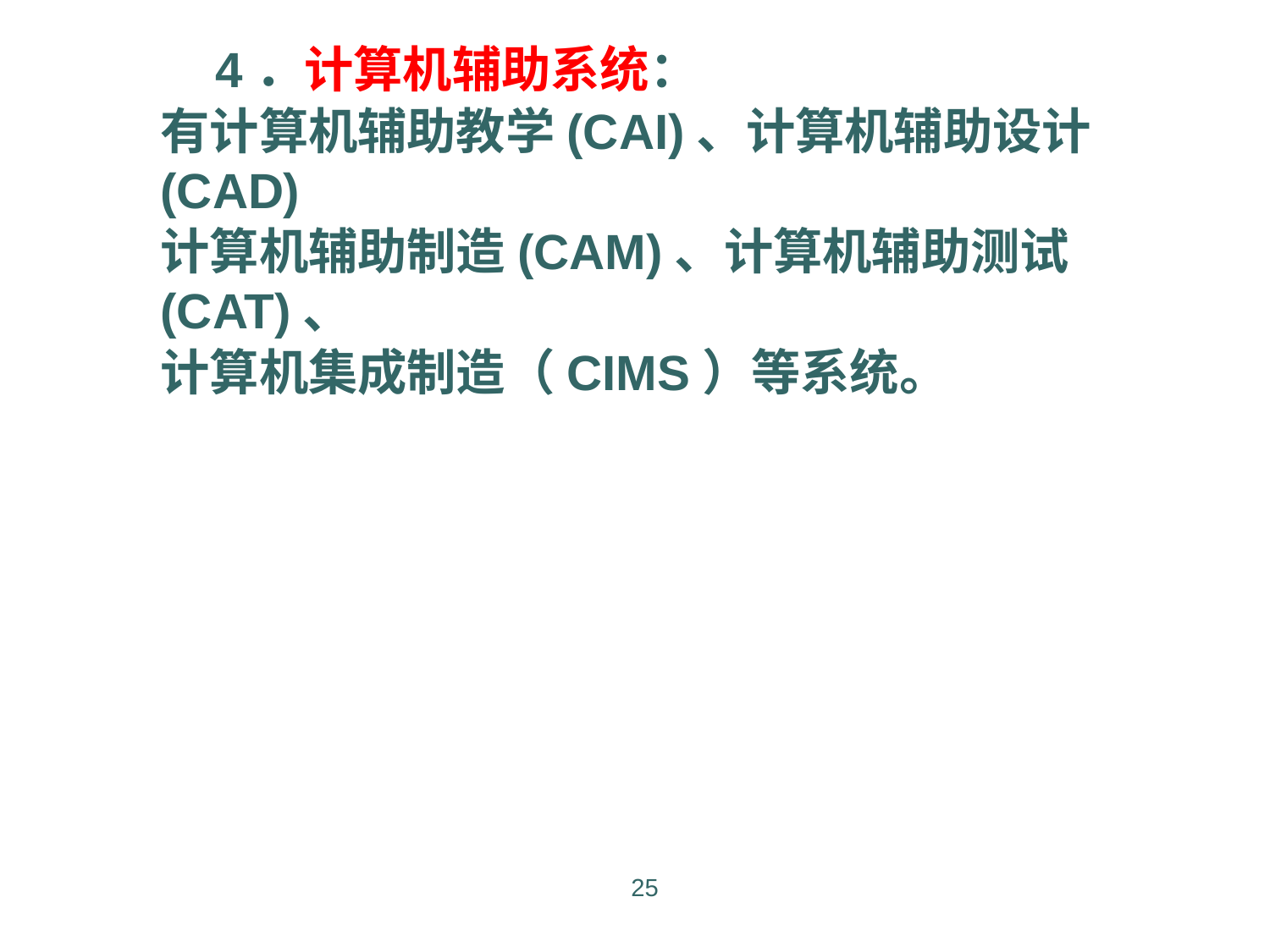

4．计算机辅助系统：
有计算机辅助教学(CAI)、计算机辅助设计(CAD)
计算机辅助制造(CAM)、计算机辅助测试(CAT)、
计算机集成制造（CIMS）等系统。

25